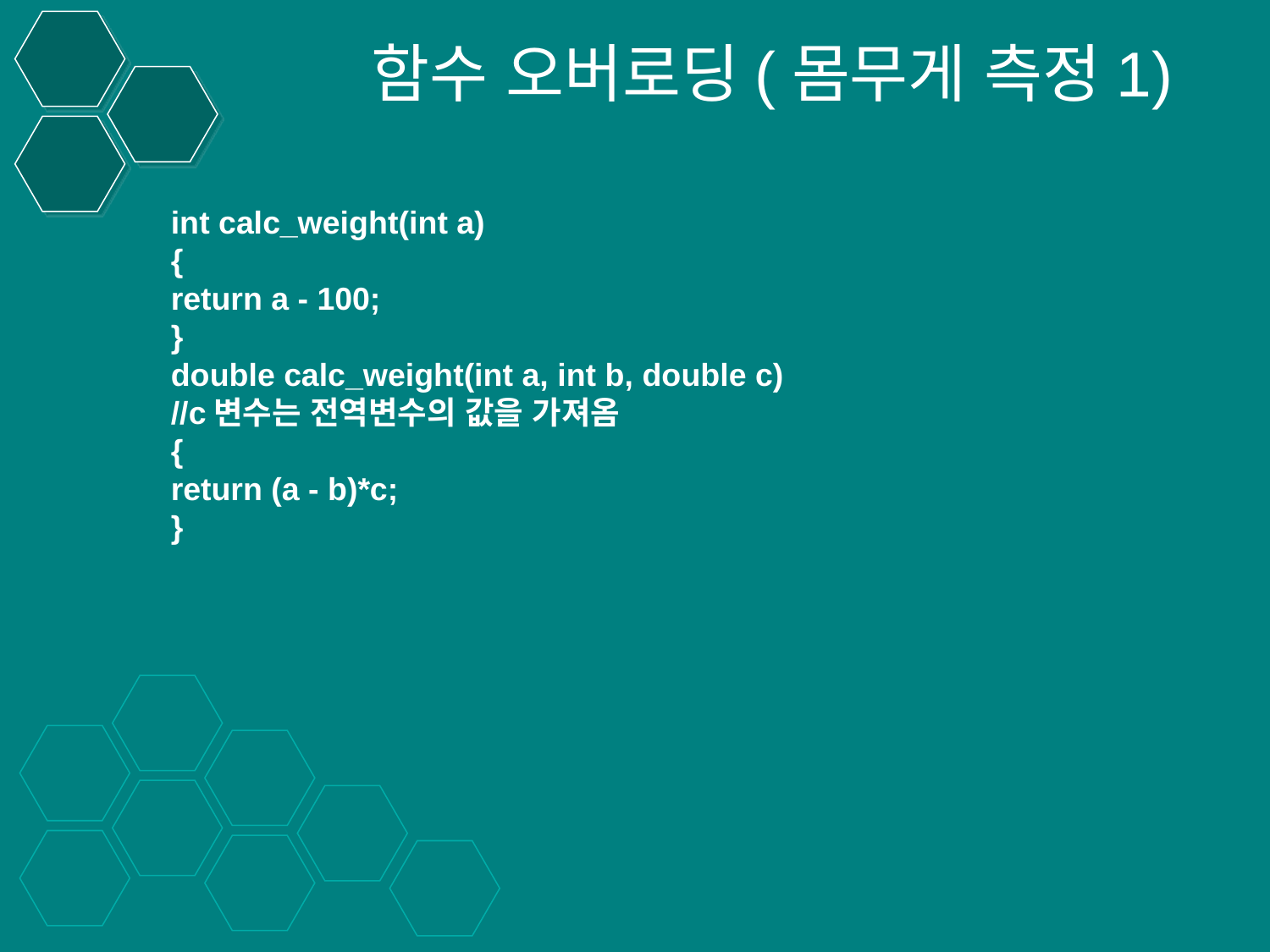

# 함수 오버로딩(몸무게 측정1)
int calc_weight(int a)
{
return a - 100;
}
double calc_weight(int a, int b, double c)
//c변수는 전역변수의 값을 가져옴
{
return (a - b)*c;
}